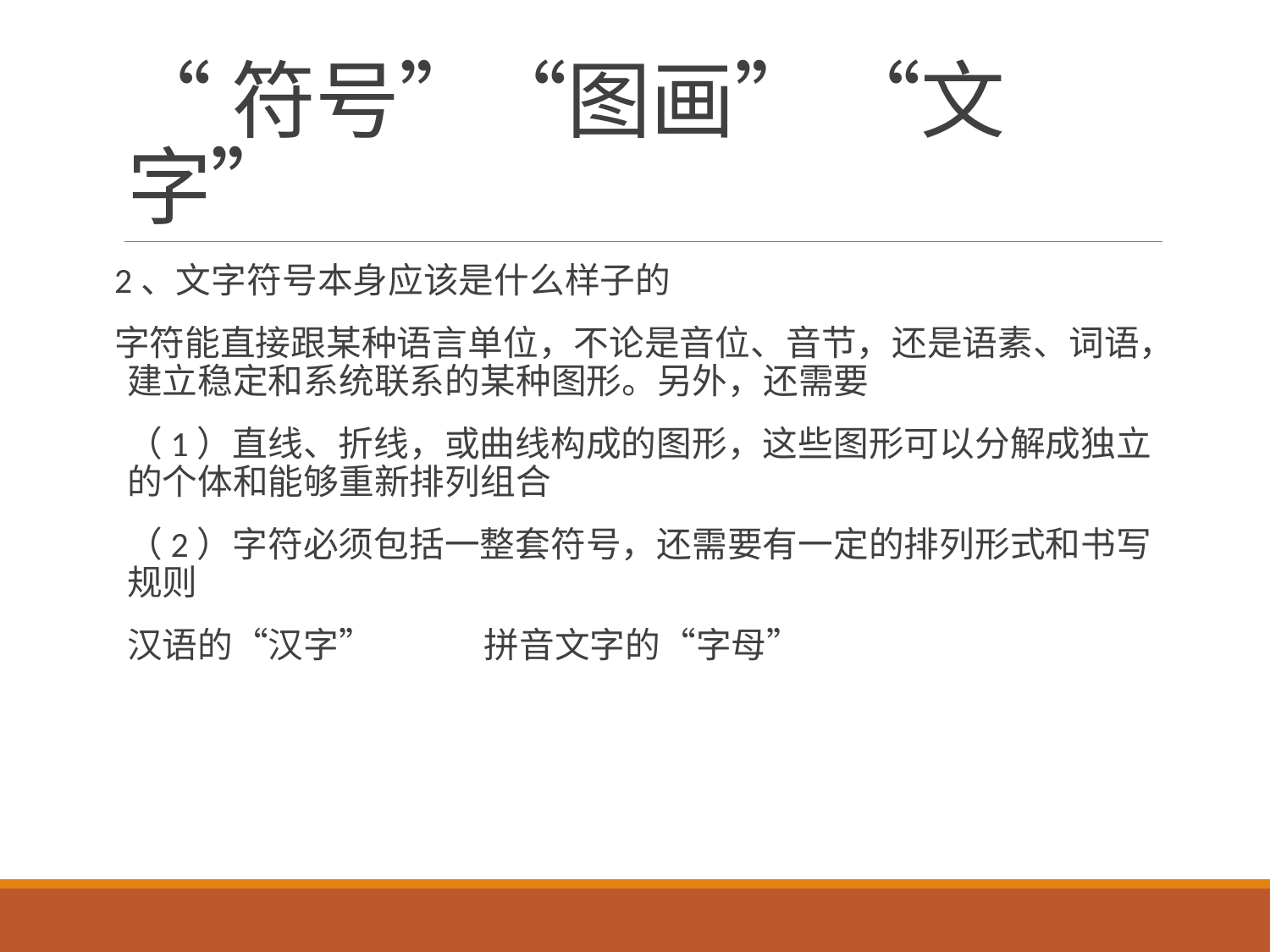

# “符号”“图画” “文字”
2、文字符号本身应该是什么样子的
字符能直接跟某种语言单位，不论是音位、音节，还是语素、词语，建立稳定和系统联系的某种图形。另外，还需要
（1）直线、折线，或曲线构成的图形，这些图形可以分解成独立的个体和能够重新排列组合
（2）字符必须包括一整套符号，还需要有一定的排列形式和书写规则
汉语的“汉字”              拼音文字的“字母”